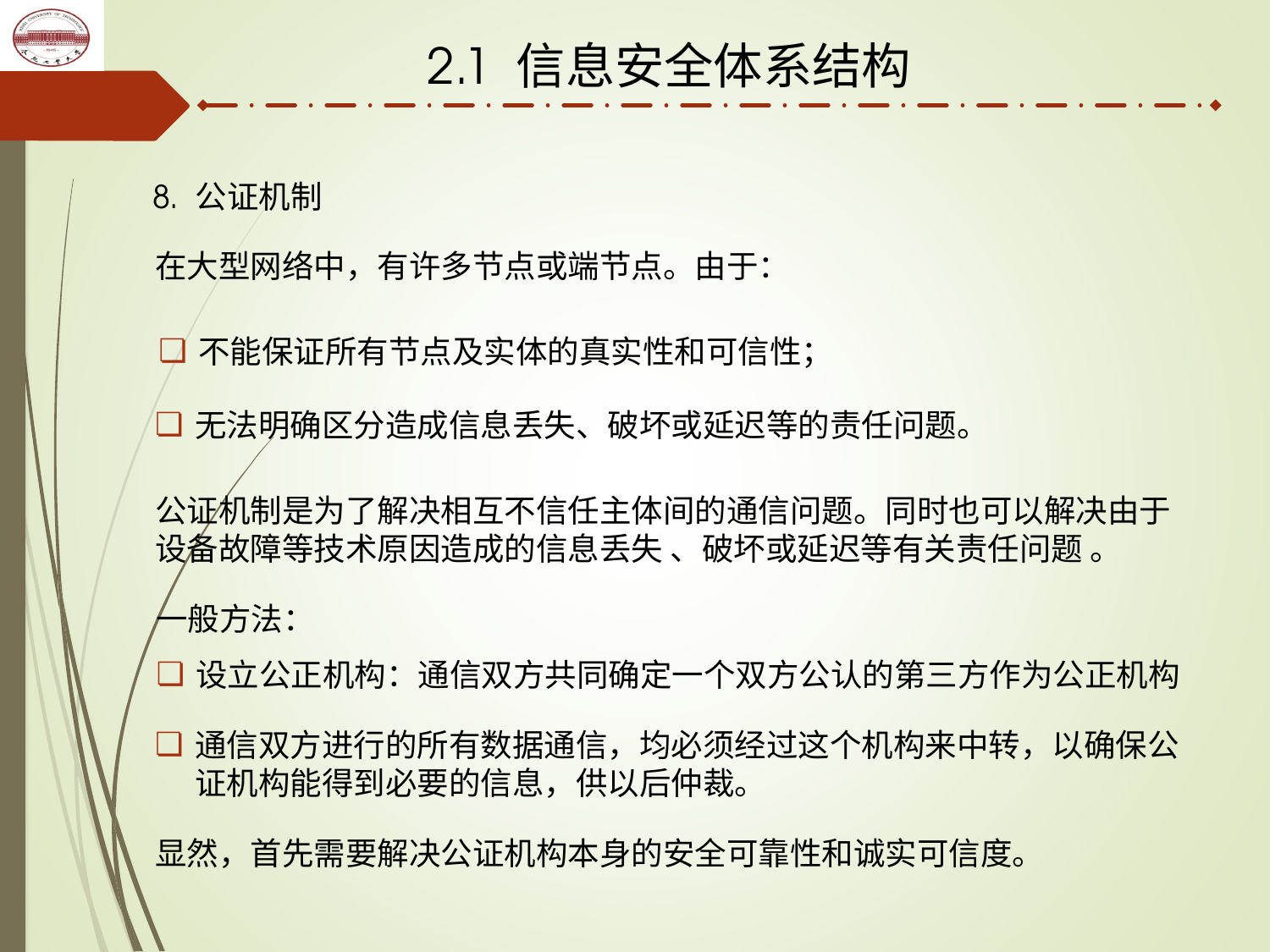

2.1 信息安全体系结构
8. 公证机制
在大型网络中，有许多节点或端节点。由于：
不能保证所有节点及实体的真实性和可信性；
无法明确区分造成信息丢失、破坏或延迟等的责任问题。
公证机制是为了解决相互不信任主体间的通信问题。同时也可以解决由于设备故障等技术原因造成的信息丢失 、破坏或延迟等有关责任问题 。
一般方法：
设立公正机构：通信双方共同确定一个双方公认的第三方作为公正机构
通信双方进行的所有数据通信，均必须经过这个机构来中转，以确保公证机构能得到必要的信息，供以后仲裁。
显然，首先需要解决公证机构本身的安全可靠性和诚实可信度。